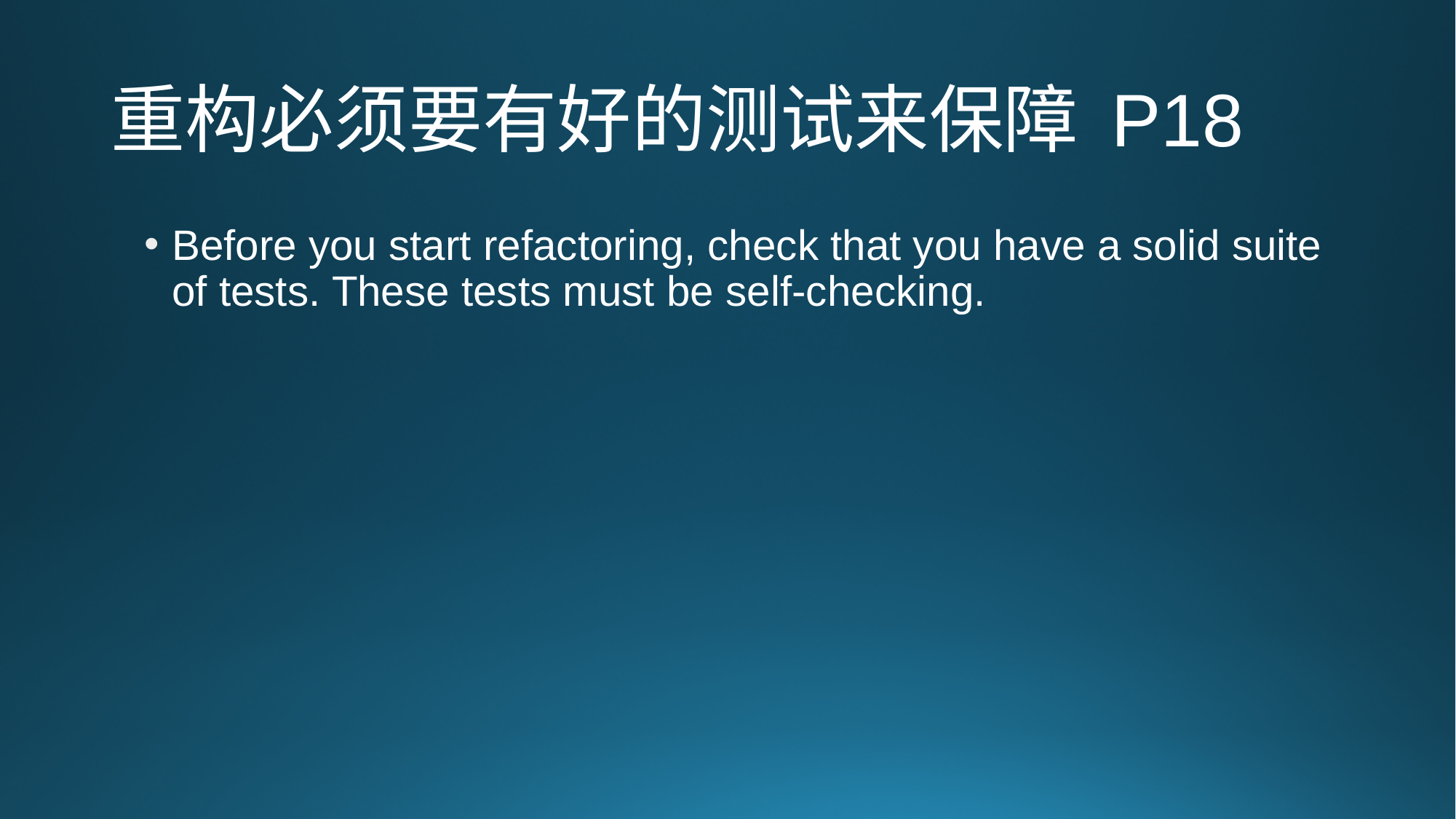

# 重构必须要有好的测试来保障 P18
Before you start refactoring, check that you have a solid suite of tests. These tests must be self-checking.